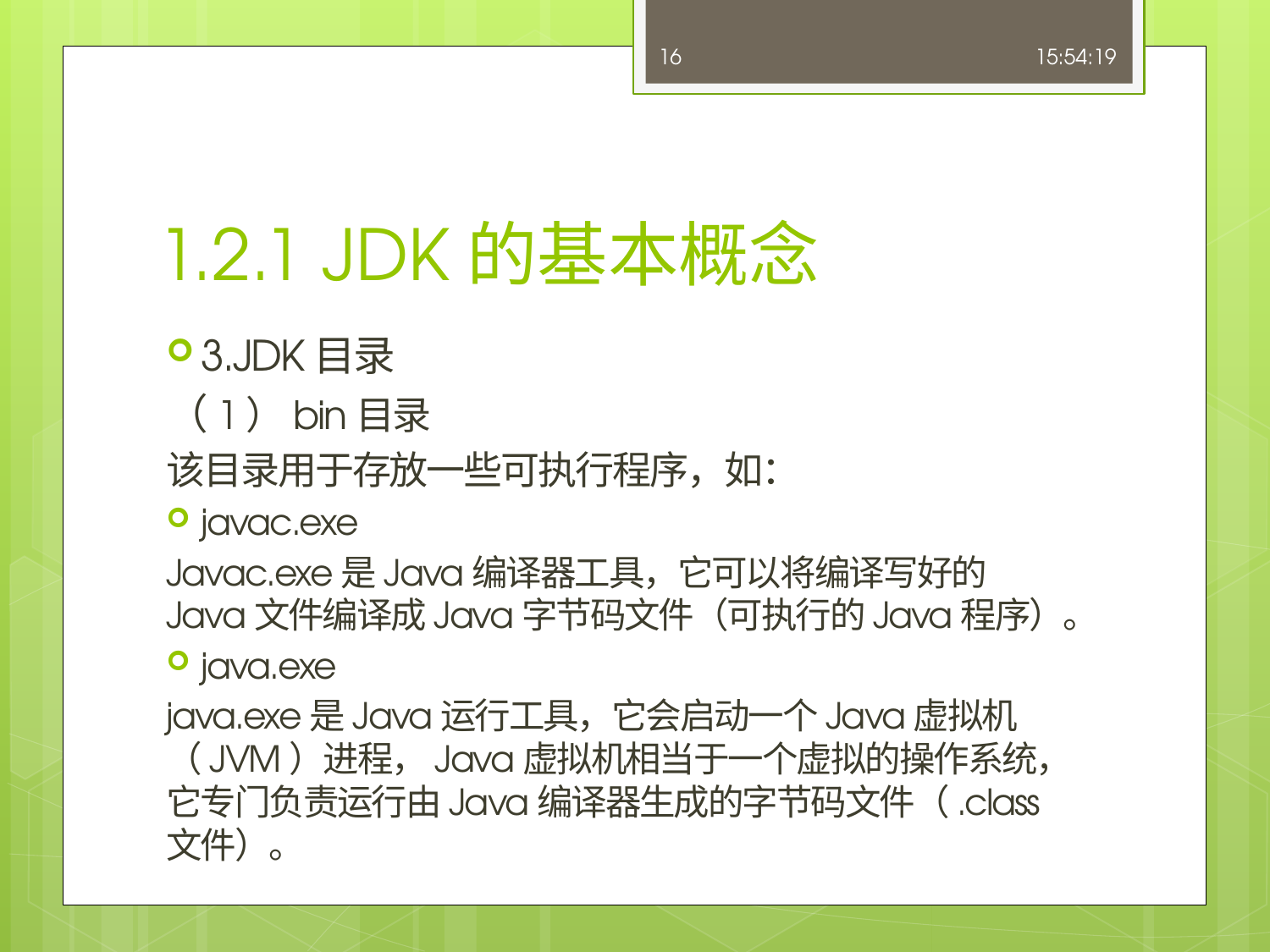

16
15:54:19
# 1.2.1 JDK的基本概念
3.JDK目录
（1）bin目录
该目录用于存放一些可执行程序，如：
javac.exe
Javac.exe是Java编译器工具，它可以将编译写好的Java文件编译成Java字节码文件（可执行的Java程序）。
java.exe
java.exe是Java运行工具，它会启动一个Java虚拟机（JVM）进程，Java虚拟机相当于一个虚拟的操作系统，它专门负责运行由Java编译器生成的字节码文件（.class文件）。